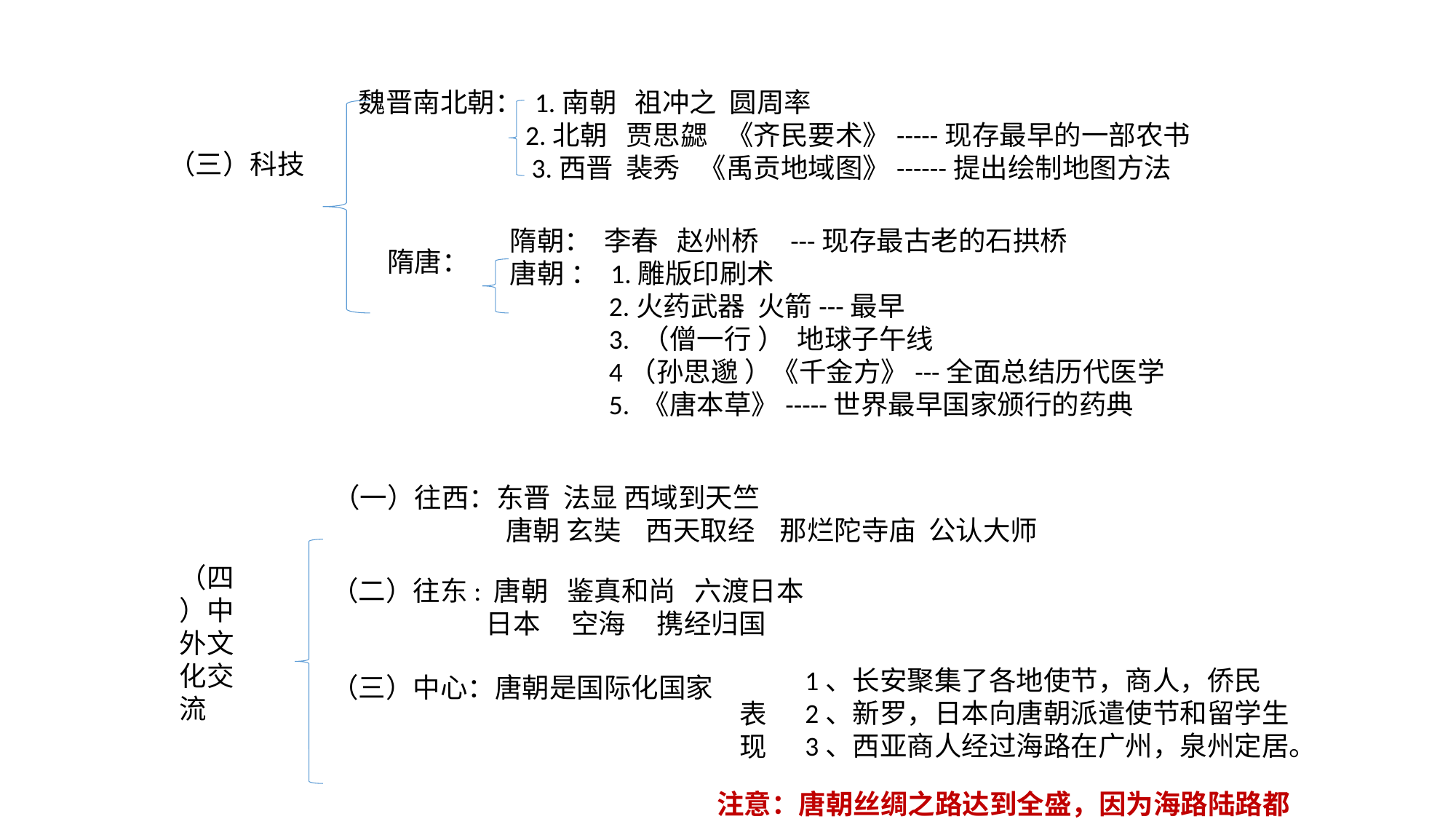

第8课  三国至隋唐的文化
魏晋南北朝： 1.南朝   祖冲之  圆周率
                           2.北朝   贾思勰   《齐民要术》-----现存最早的一部农书
                            3.西晋  裴秀   《禹贡地域图》------提出绘制地图方法

（三）科技
隋朝：  李春   赵州桥    ---现存最古老的石拱桥
唐朝 ： 1.雕版印刷术
                2.火药武器  火箭---最早
                3. （僧一行 ）  地球子午线
                4（孙思邈 ）《千金方》---全面总结历代医学
                5. 《唐本草》-----世界最早国家颁行的药典

隋唐：

（一）往西：东晋  法显 西域到天竺
                           唐朝 玄奘    西天取经    那烂陀寺庙  公认大师

（四）中外文化交流
（二）往东: 唐朝   鉴真和尚   六渡日本
                        日本     空海     携经归国
1、长安聚集了各地使节，商人，侨民
2、新罗，日本向唐朝派遣使节和留学生
3、西亚商人经过海路在广州，泉州定居。
（三）中心：唐朝是国际化国家
表现
注意：唐朝丝绸之路达到全盛，因为海路陆路都有，而且路线比之前长远；因为交往人员使节 商人 侨民 留学生等等；